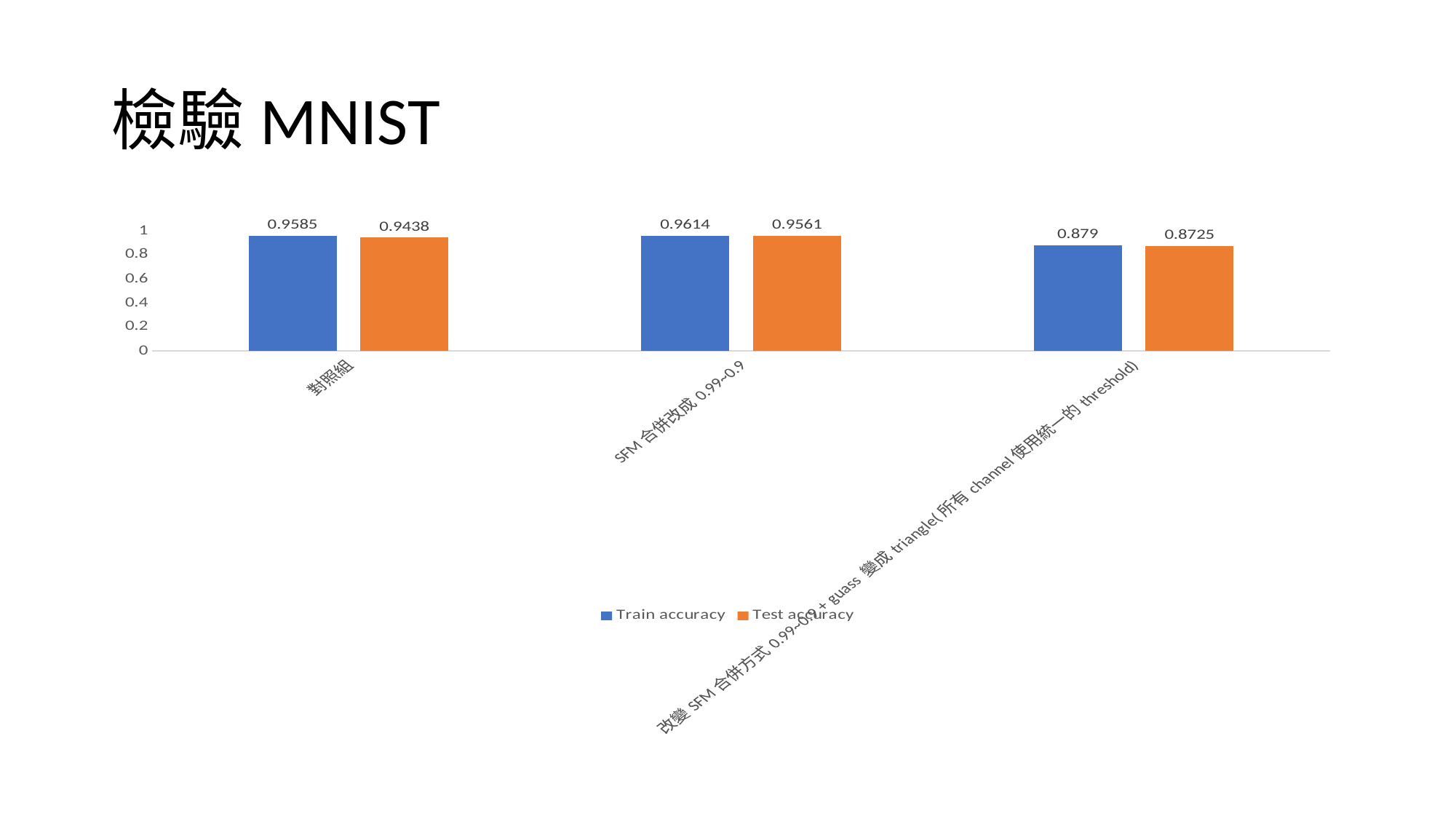

# 檢驗MNIST

### Chart

| Category | Train accuracy | Test accuracy |
|---|---|---|
| 對照組 | 0.9585 | 0.9438 |
| SFM合併改成0.99~0.9 | 0.9614 | 0.9561 |
| 改變SFM合併方式0.99~0.9 + guass 變成triangle(所有channel使用統一的threshold) | 0.879 | 0.8725 |